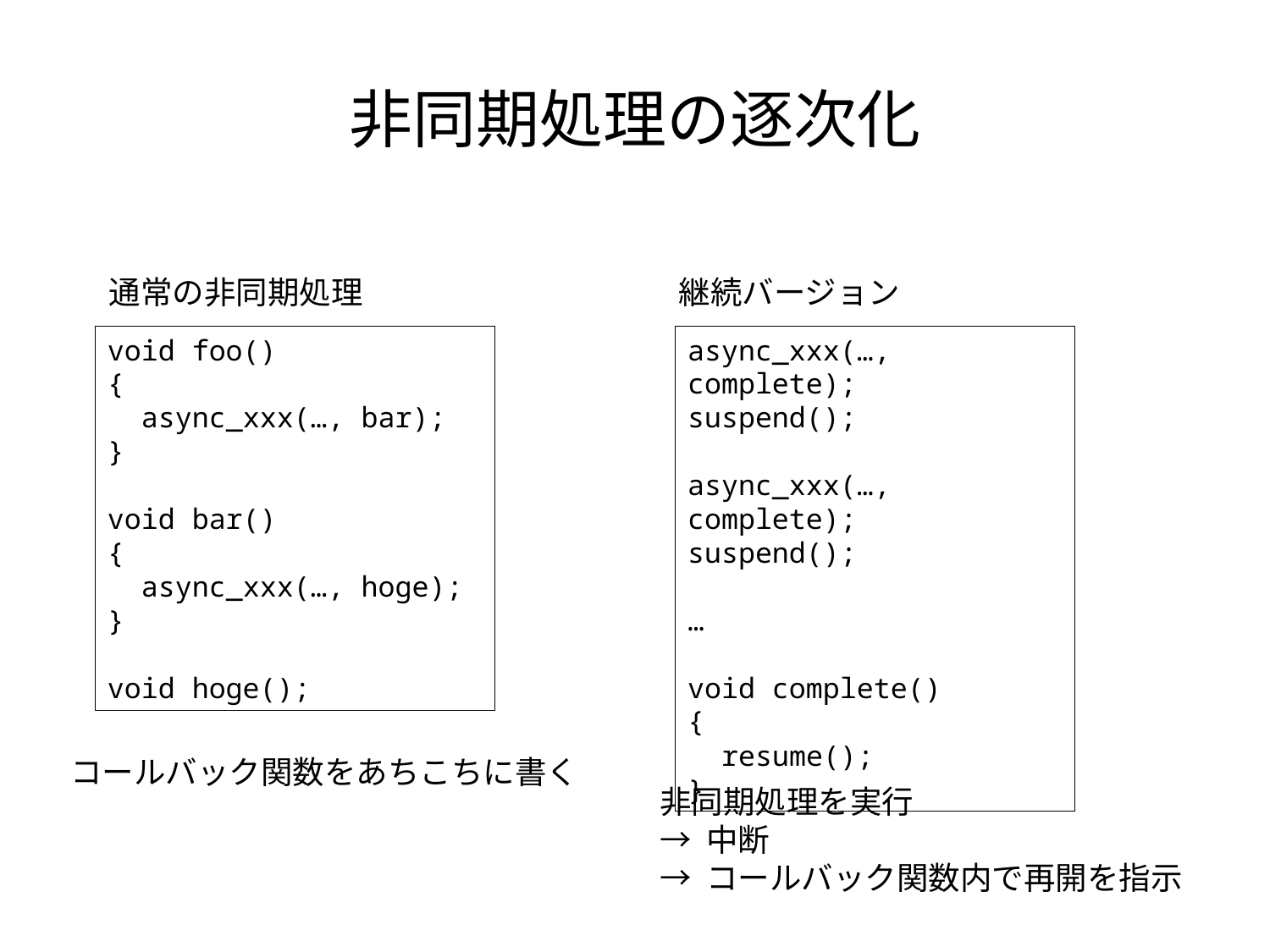

# 非同期処理の逐次化
通常の非同期処理
継続バージョン
void foo()
{
  async_xxx(…, bar);
}

void bar()
{
  async_xxx(…, hoge);
}

void hoge();
async_xxx(…, complete);
suspend();

async_xxx(…, complete);
suspend();

…

void complete()
{
  resume();
}
コールバック関数をあちこちに書く
非同期処理を実行
→ 中断
→ コールバック関数内で再開を指示